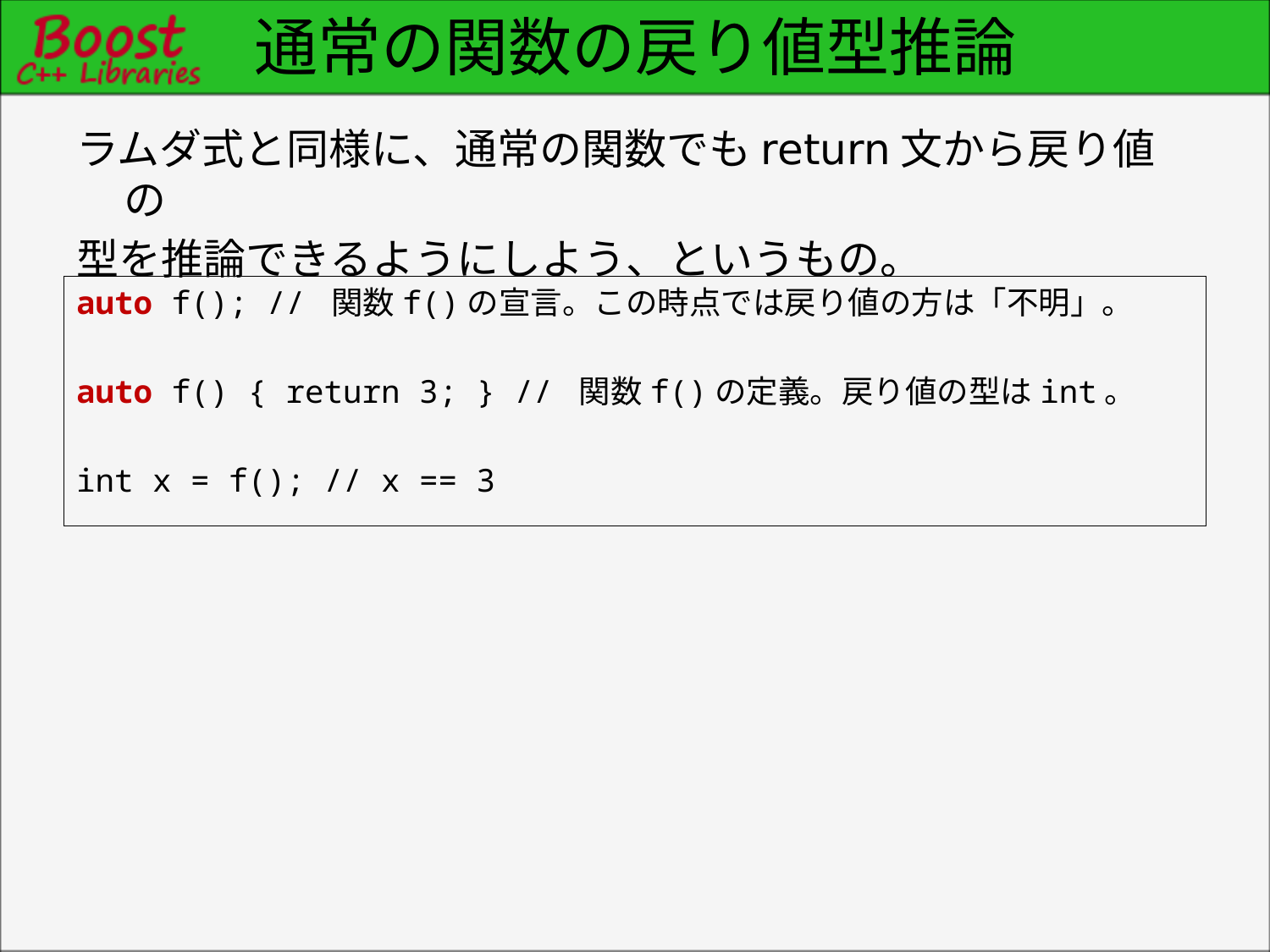

# 通常の関数の戻り値型推論
ラムダ式と同様に、通常の関数でもreturn文から戻り値の
型を推論できるようにしよう、というもの。
auto f(); // 関数f()の宣言。この時点では戻り値の方は「不明」。

auto f() { return 3; } // 関数f()の定義。戻り値の型はint。

int x = f(); // x == 3